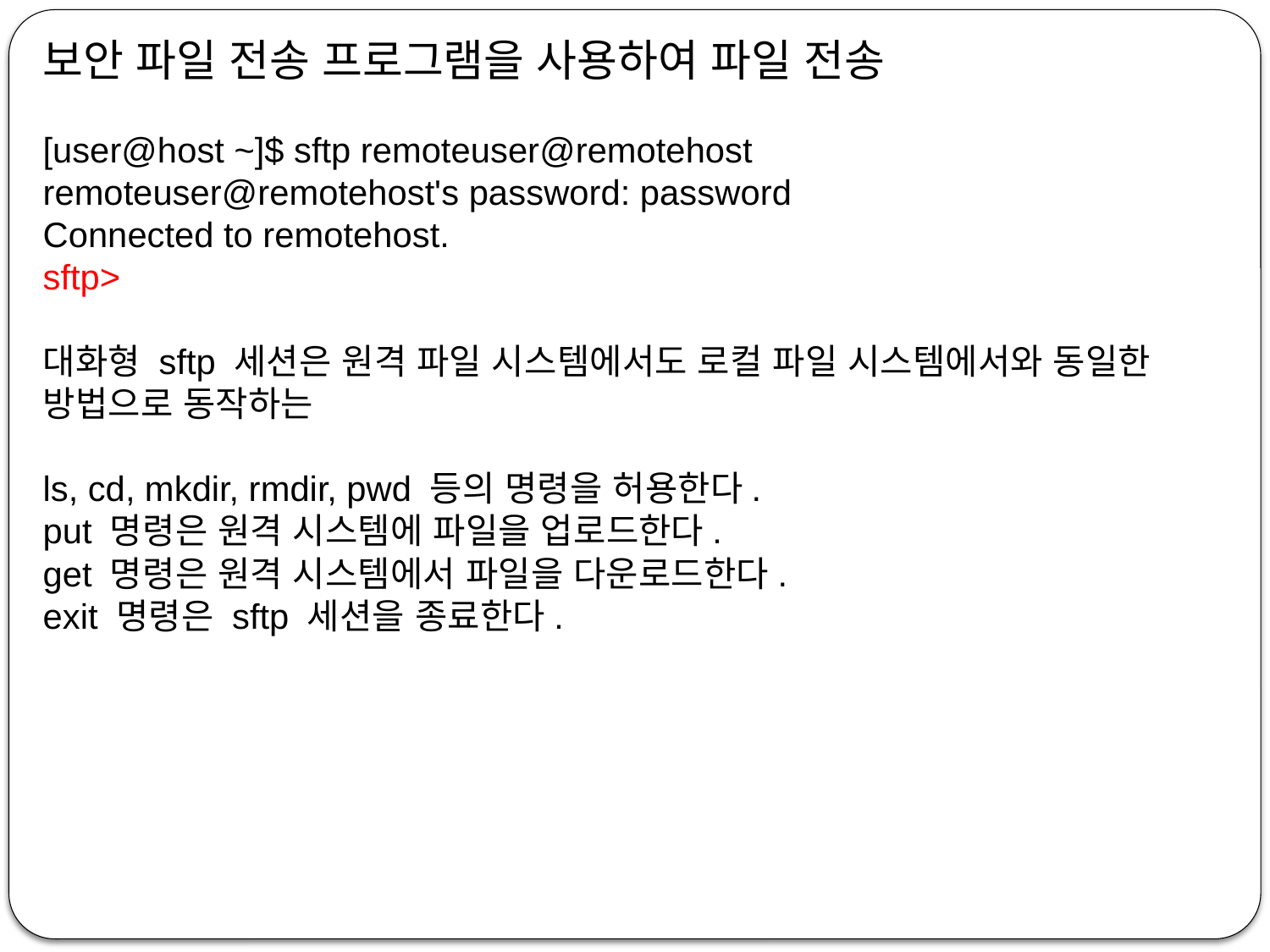

보안 파일 전송 프로그램을 사용하여 파일 전송

[user@host ~]$ sftp remoteuser@remotehost
remoteuser@remotehost's password: password
Connected to remotehost.
sftp>

대화형 sftp 세션은 원격 파일 시스템에서도 로컬 파일 시스템에서와 동일한 방법으로 동작하는

ls, cd, mkdir, rmdir, pwd 등의 명령을 허용한다.
put 명령은 원격 시스템에 파일을 업로드한다.
get 명령은 원격 시스템에서 파일을 다운로드한다.
exit 명령은 sftp 세션을 종료한다.